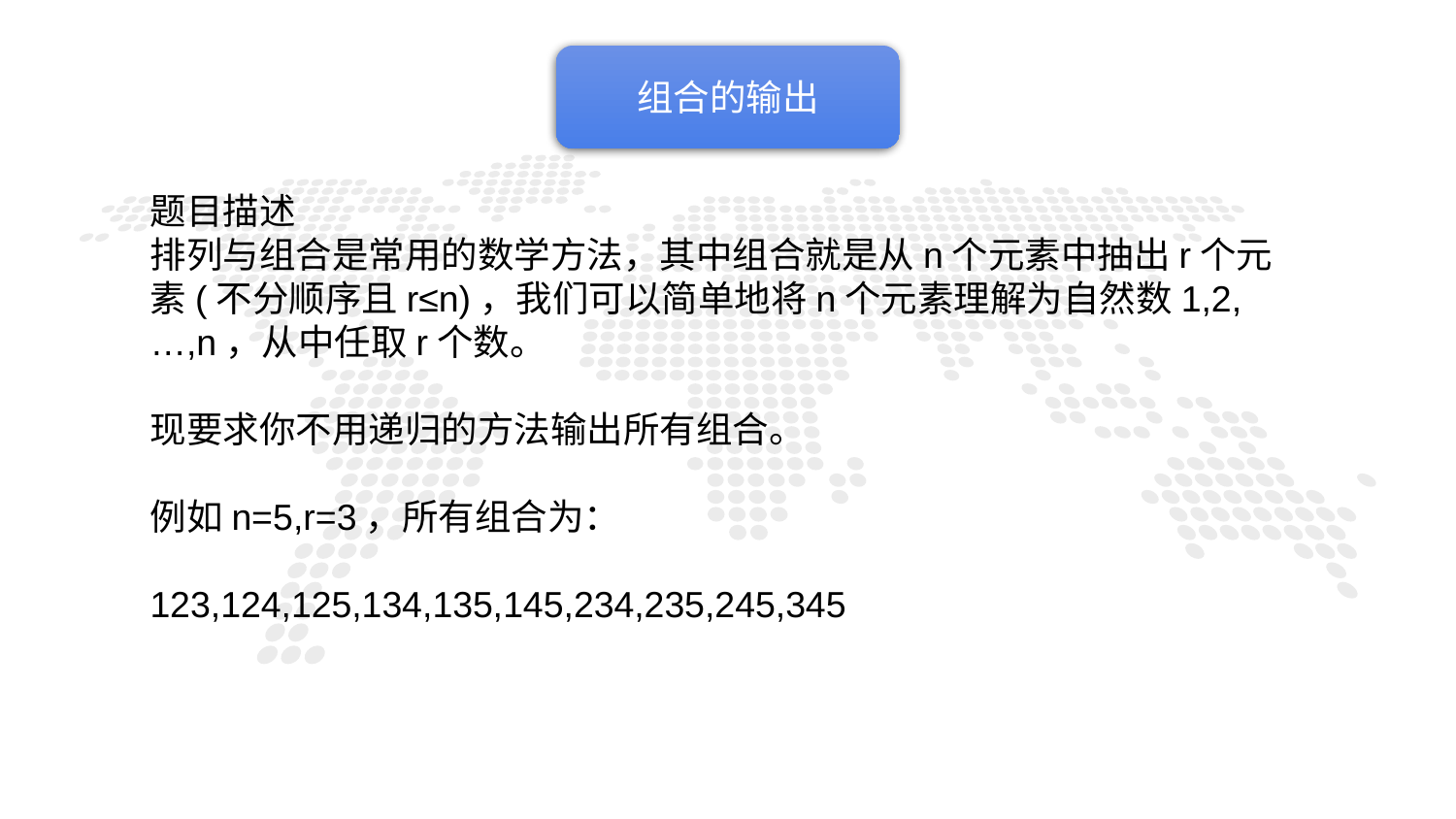

组合的输出
题目描述
排列与组合是常用的数学方法，其中组合就是从n个元素中抽出r个元素(不分顺序且r≤n)，我们可以简单地将n个元素理解为自然数1,2,…,n，从中任取r个数。

现要求你不用递归的方法输出所有组合。

例如n=5,r=3，所有组合为：

123,124,125,134,135,145,234,235,245,345